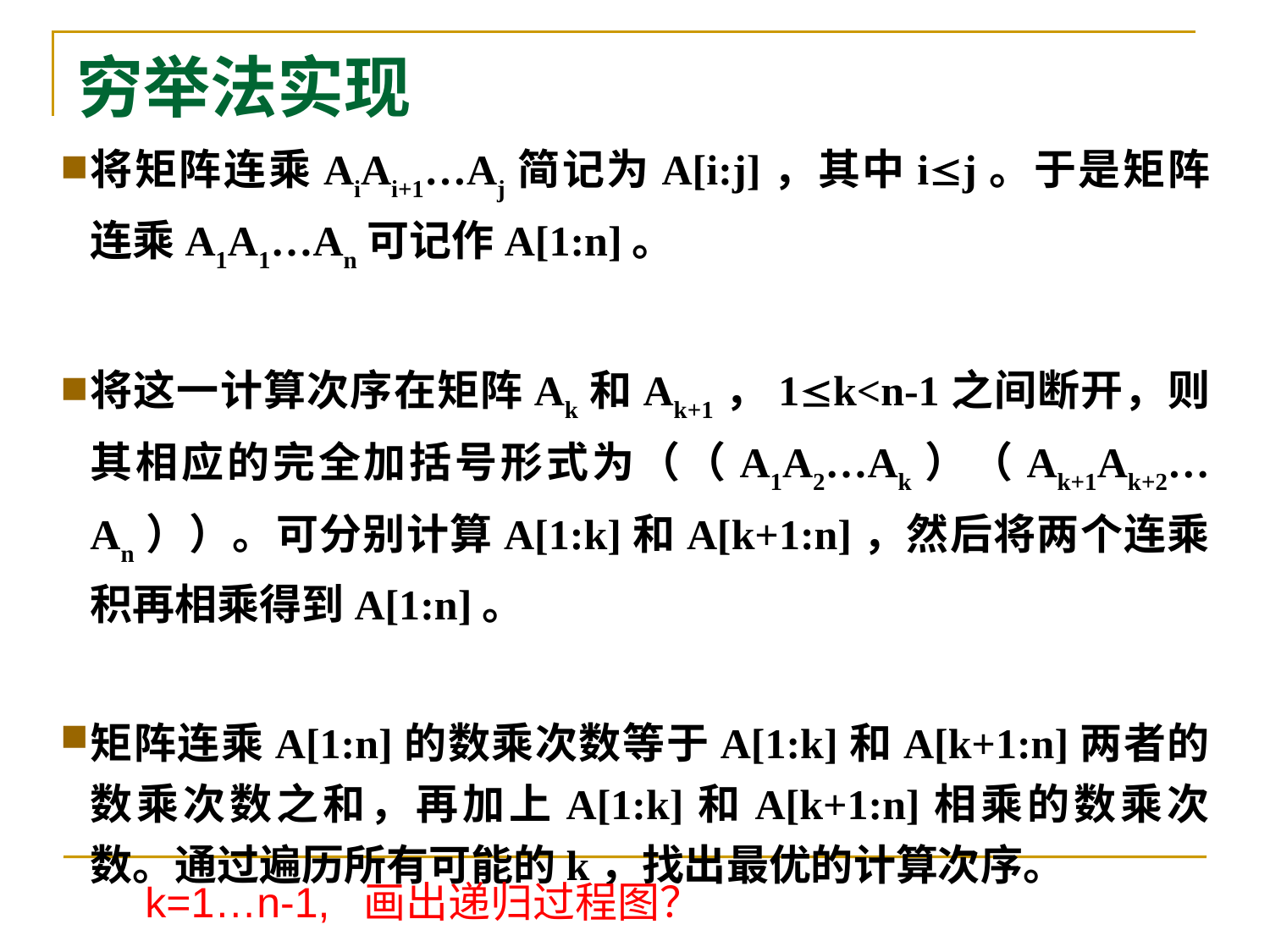

# 穷举法实现
将矩阵连乘AiAi+1…Aj简记为A[i:j]，其中i≤j。于是矩阵连乘A1A1…An可记作A[1:n]。

将这一计算次序在矩阵Ak和Ak+1，1≤k<n-1之间断开，则其相应的完全加括号形式为（（A1A2…Ak）（Ak+1Ak+2…An））。可分别计算A[1:k]和A[k+1:n]，然后将两个连乘积再相乘得到A[1:n]。

矩阵连乘A[1:n]的数乘次数等于A[1:k]和A[k+1:n]两者的数乘次数之和，再加上A[1:k]和A[k+1:n]相乘的数乘次数。通过遍历所有可能的k，找出最优的计算次序。

k=1…n-1,  画出递归过程图？